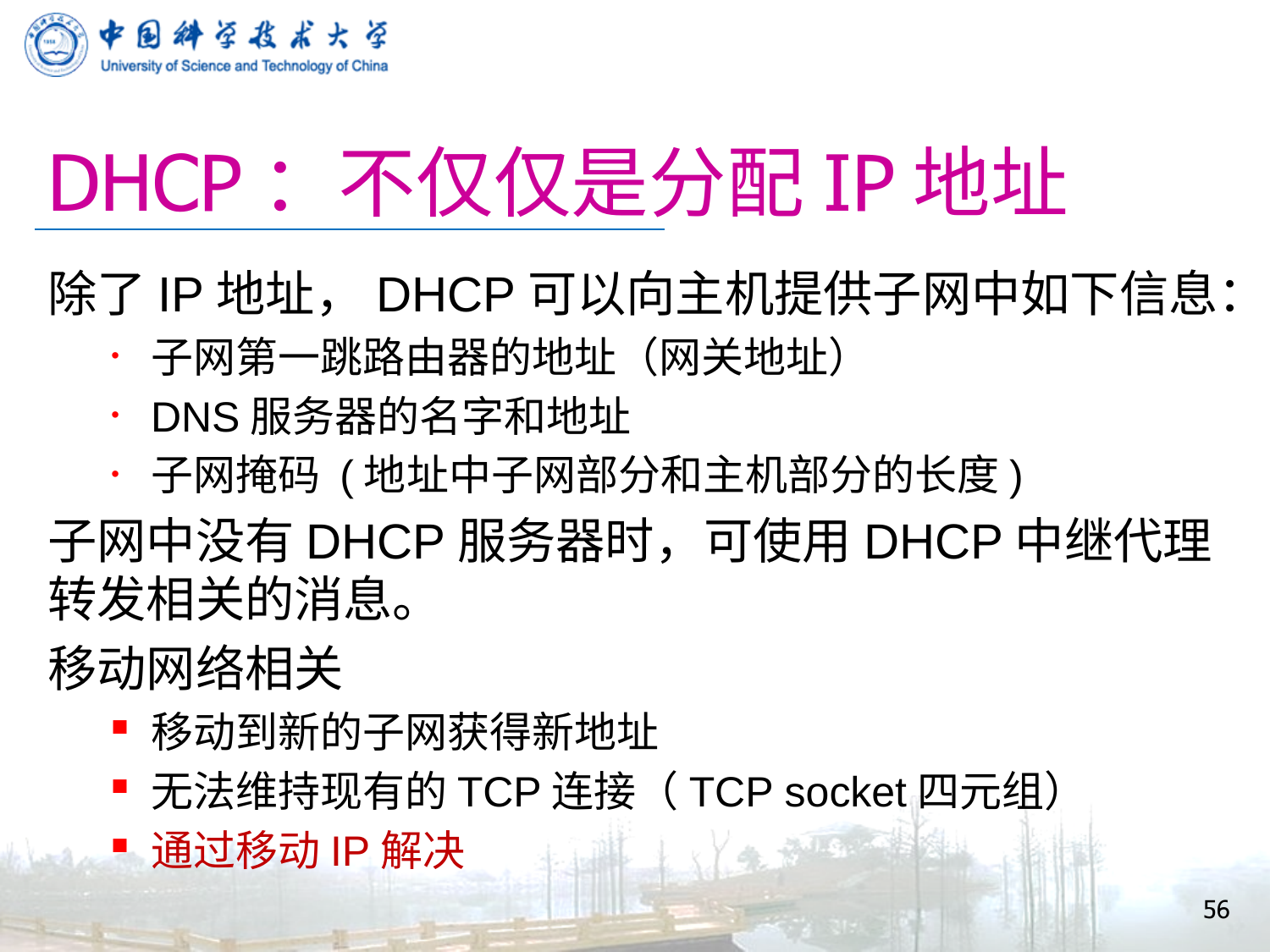

# DHCP：不仅仅是分配IP地址
除了IP地址，DHCP可以向主机提供子网中如下信息：
子网第一跳路由器的地址（网关地址）
DNS服务器的名字和地址
子网掩码 (地址中子网部分和主机部分的长度)
子网中没有DHCP服务器时，可使用DHCP中继代理转发相关的消息。
移动网络相关
移动到新的子网获得新地址
无法维持现有的TCP连接（TCP socket四元组）
通过移动IP解决
56